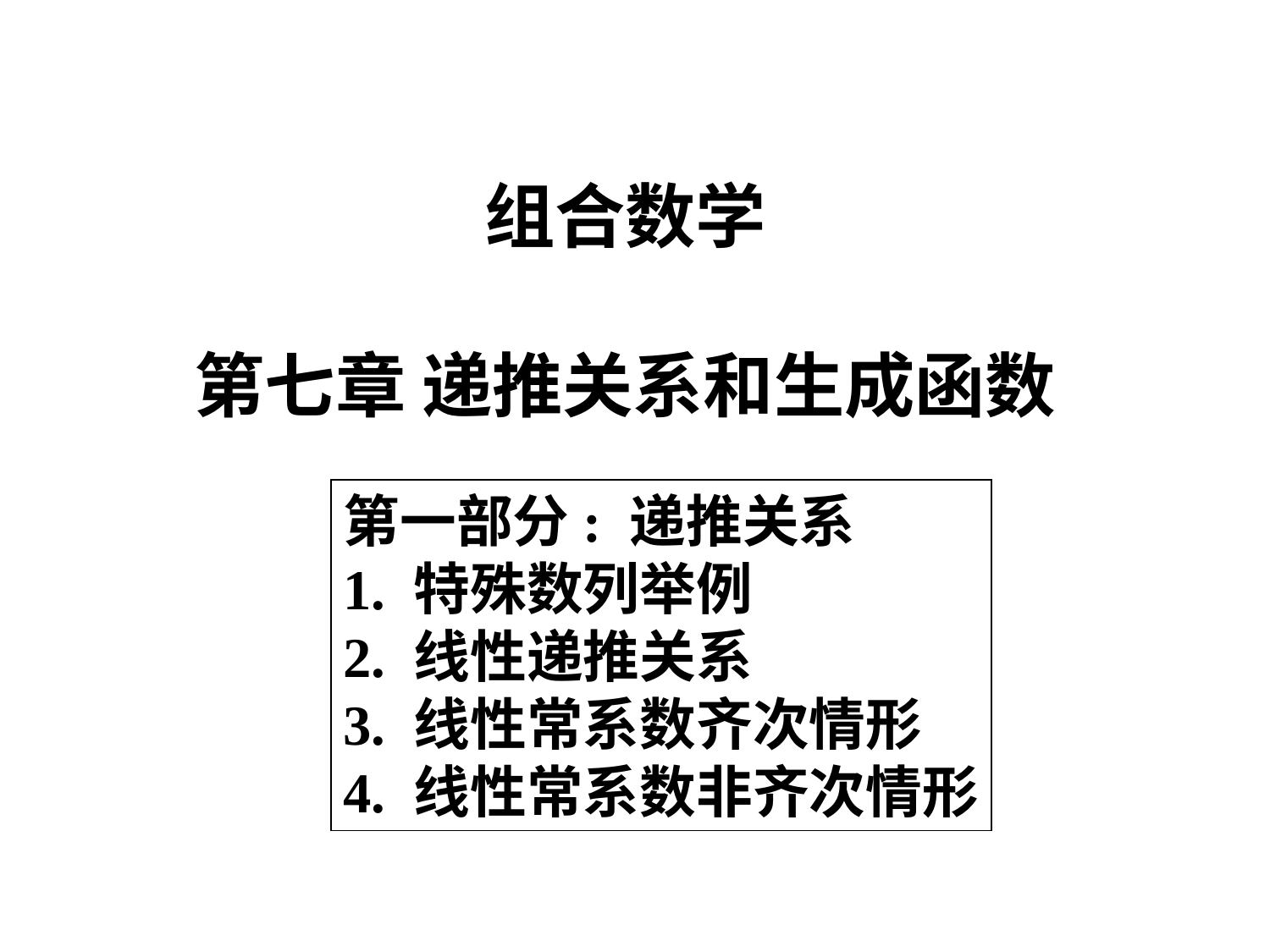

# 组合数学 第七章 递推关系和生成函数
第一部分: 递推关系
1. 特殊数列举例
2. 线性递推关系
3. 线性常系数齐次情形
4. 线性常系数非齐次情形